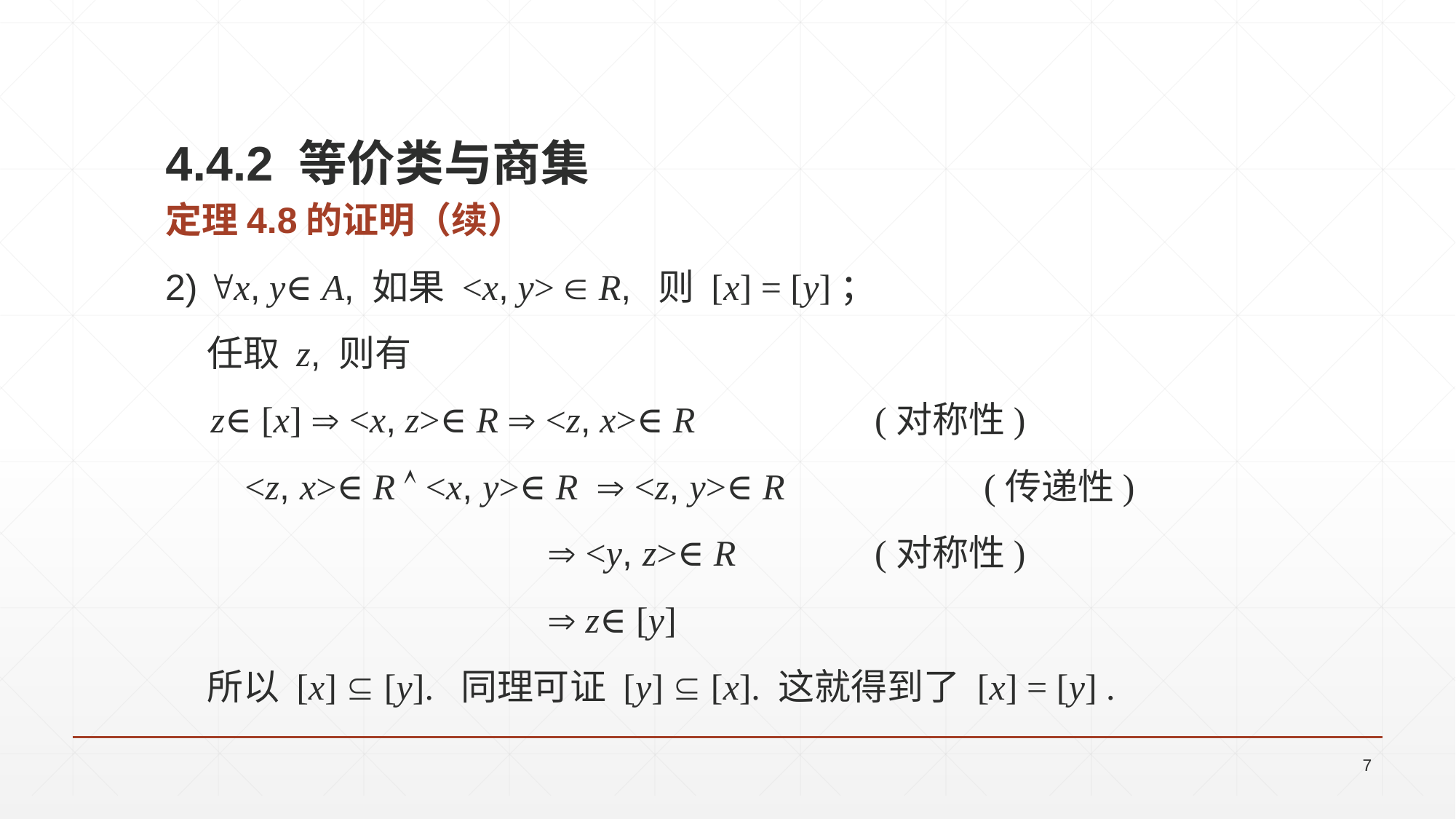

4.4.2 等价类与商集
定理4.8的证明（续）
2) ∀x, y∈A, 如果 <x, y> ∈ R,  则 [x] = [y]；
    任取 z, 则有
     z∈[x] ⇒ <x, z>∈R ⇒ <z, x>∈R  		(对称性)
  	    <z, x>∈R ∧ <x, y>∈R  ⇒ <z, y>∈R 		(传递性)
                                       	⇒ <y, z>∈R  		(对称性)
                                       	⇒ z∈[y]
    所以 [x] ⊆ [y].  同理可证 [y] ⊆ [x]. 这就得到了 [x] = [y] .
7